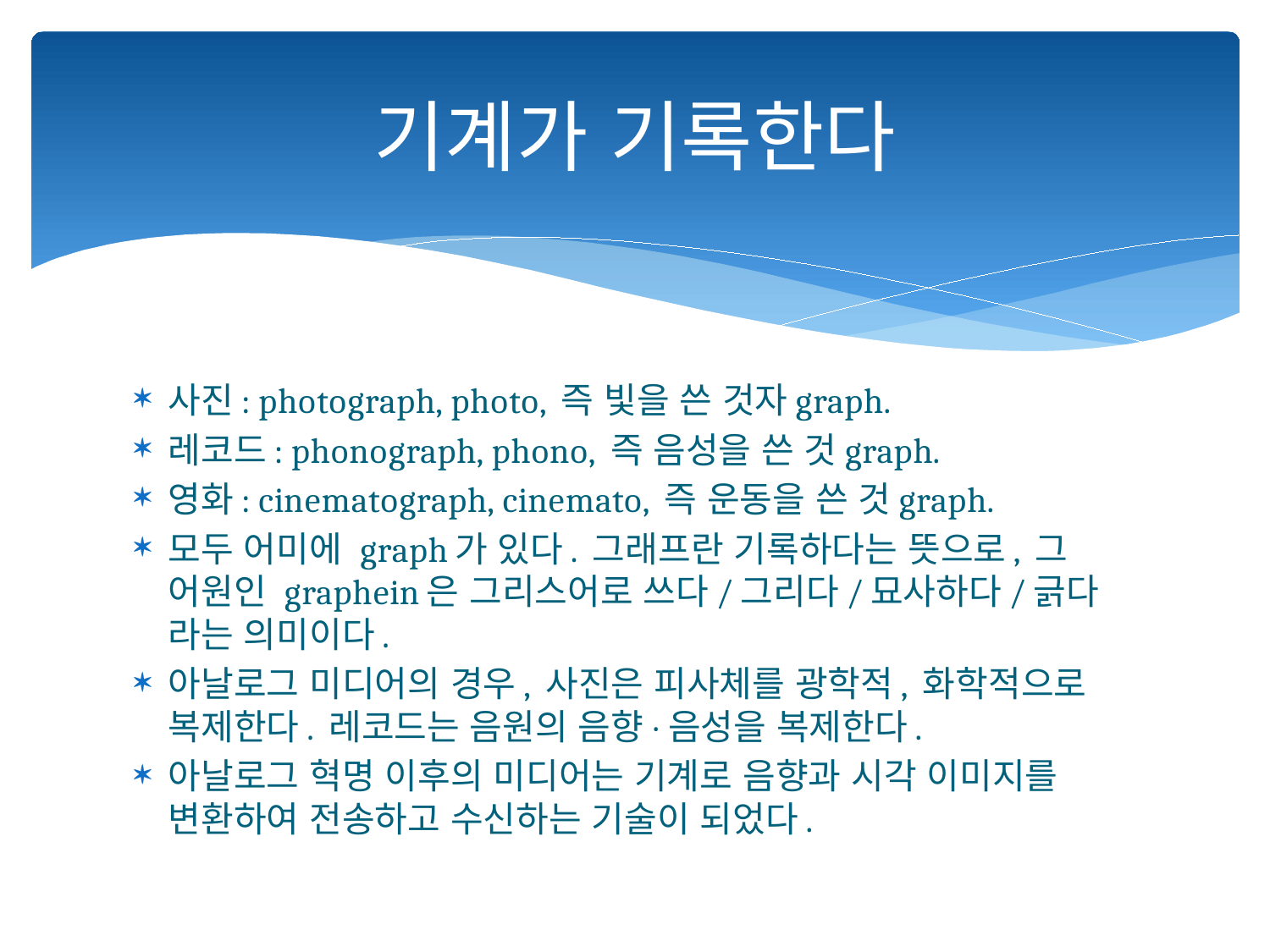

# 기계가 기록한다
사진: photograph, photo, 즉 빛을 쓴 것자graph.
레코드: phonograph, phono, 즉 음성을 쓴 것graph.
영화: cinematograph, cinemato, 즉 운동을 쓴 것graph.
모두 어미에 graph가 있다. 그래프란 기록하다는 뜻으로, 그 어원인 graphein은 그리스어로 쓰다/그리다/묘사하다/긁다 라는 의미이다.
아날로그 미디어의 경우, 사진은 피사체를 광학적, 화학적으로 복제한다. 레코드는 음원의 음향·음성을 복제한다.
아날로그 혁명 이후의 미디어는 기계로 음향과 시각 이미지를 변환하여 전송하고 수신하는 기술이 되었다.